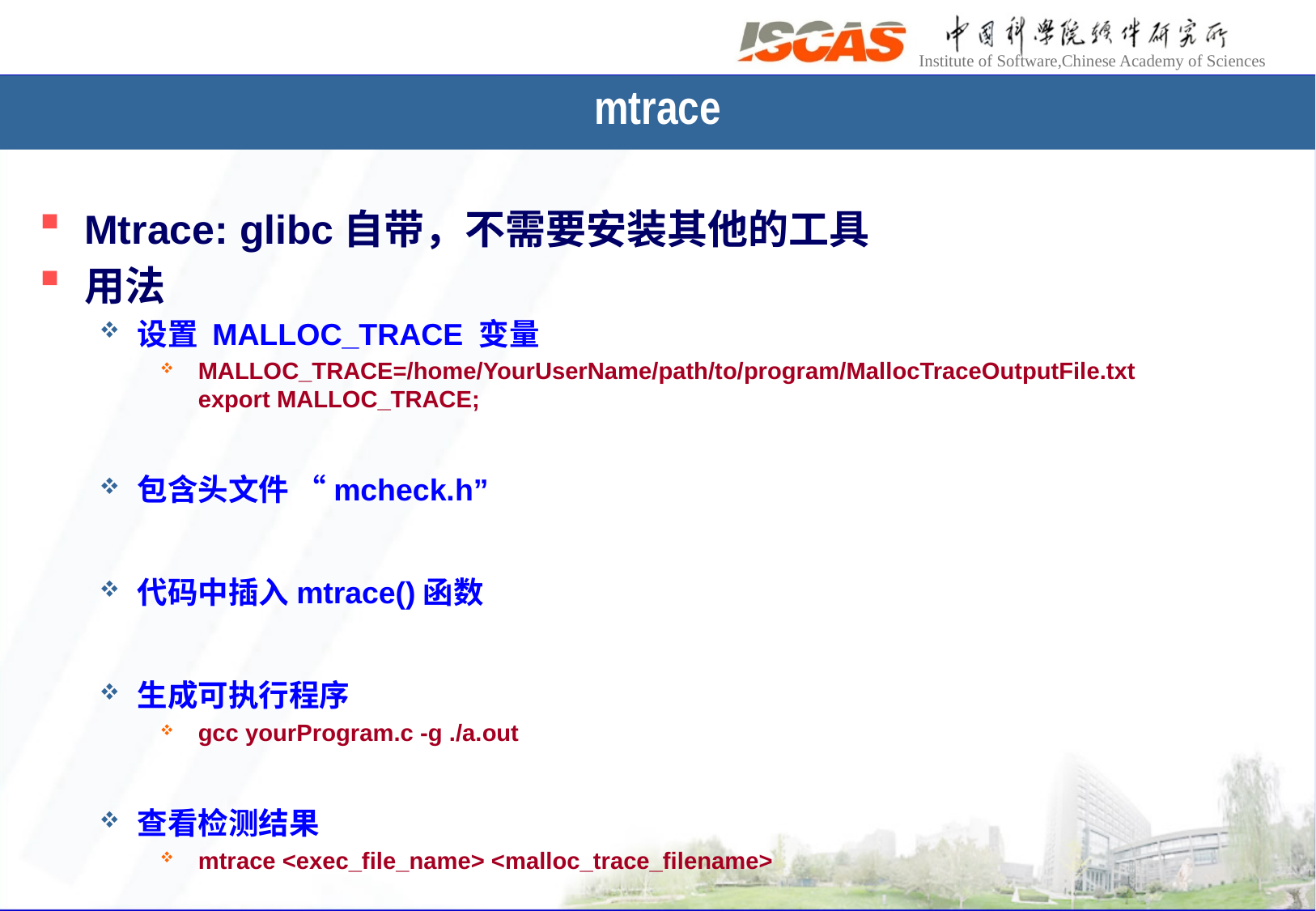

mtrace
Mtrace: glibc自带，不需要安装其他的工具
用法
设置 MALLOC_TRACE 变量
MALLOC_TRACE=/home/YourUserName/path/to/program/MallocTraceOutputFile.txt export MALLOC_TRACE;

包含头文件 “mcheck.h”

代码中插入mtrace()函数

生成可执行程序
gcc yourProgram.c -g ./a.out

查看检测结果
mtrace <exec_file_name> <malloc_trace_filename>